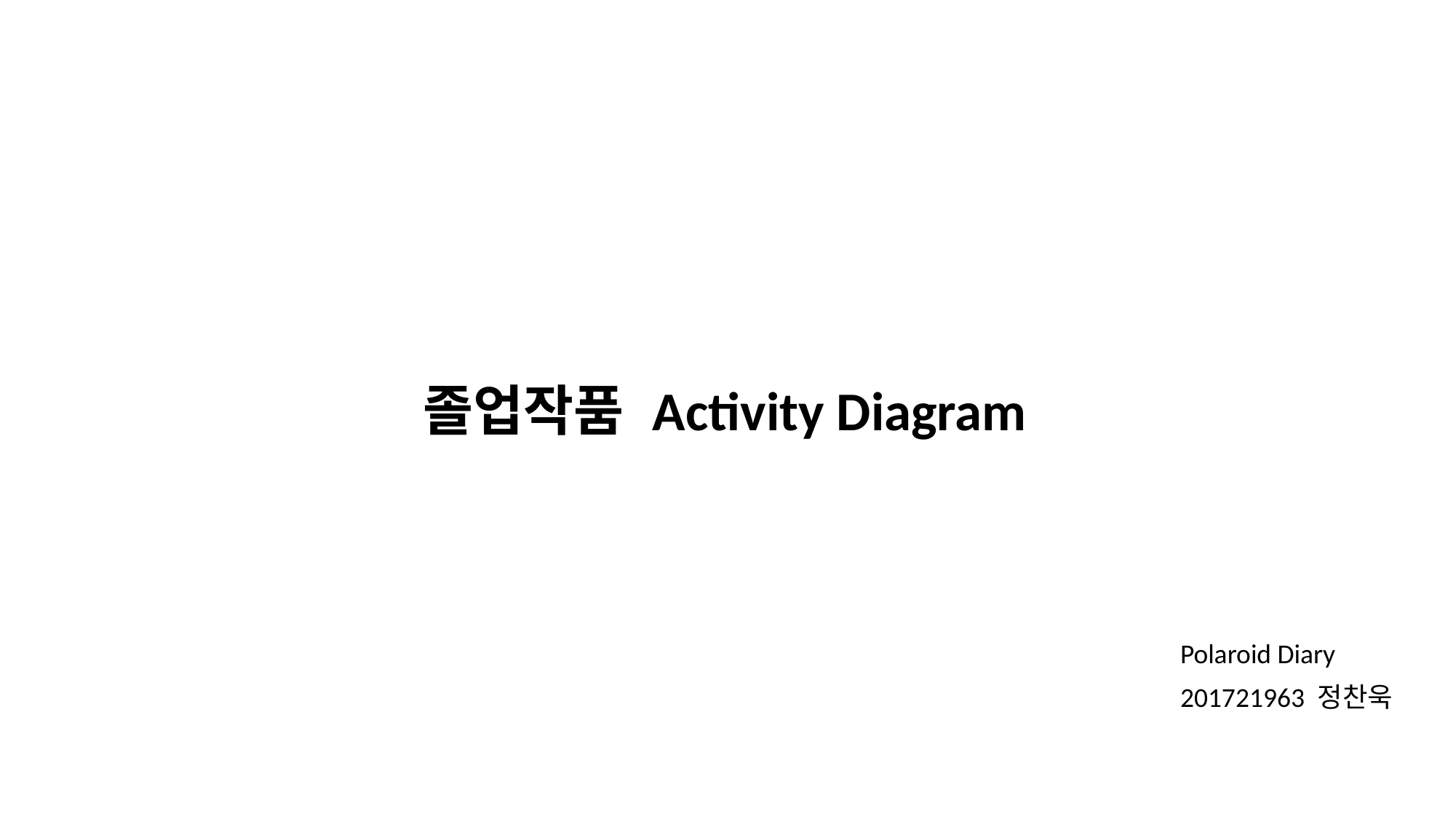

졸업작품 Activity Diagram
Polaroid Diary
201721963 정찬욱